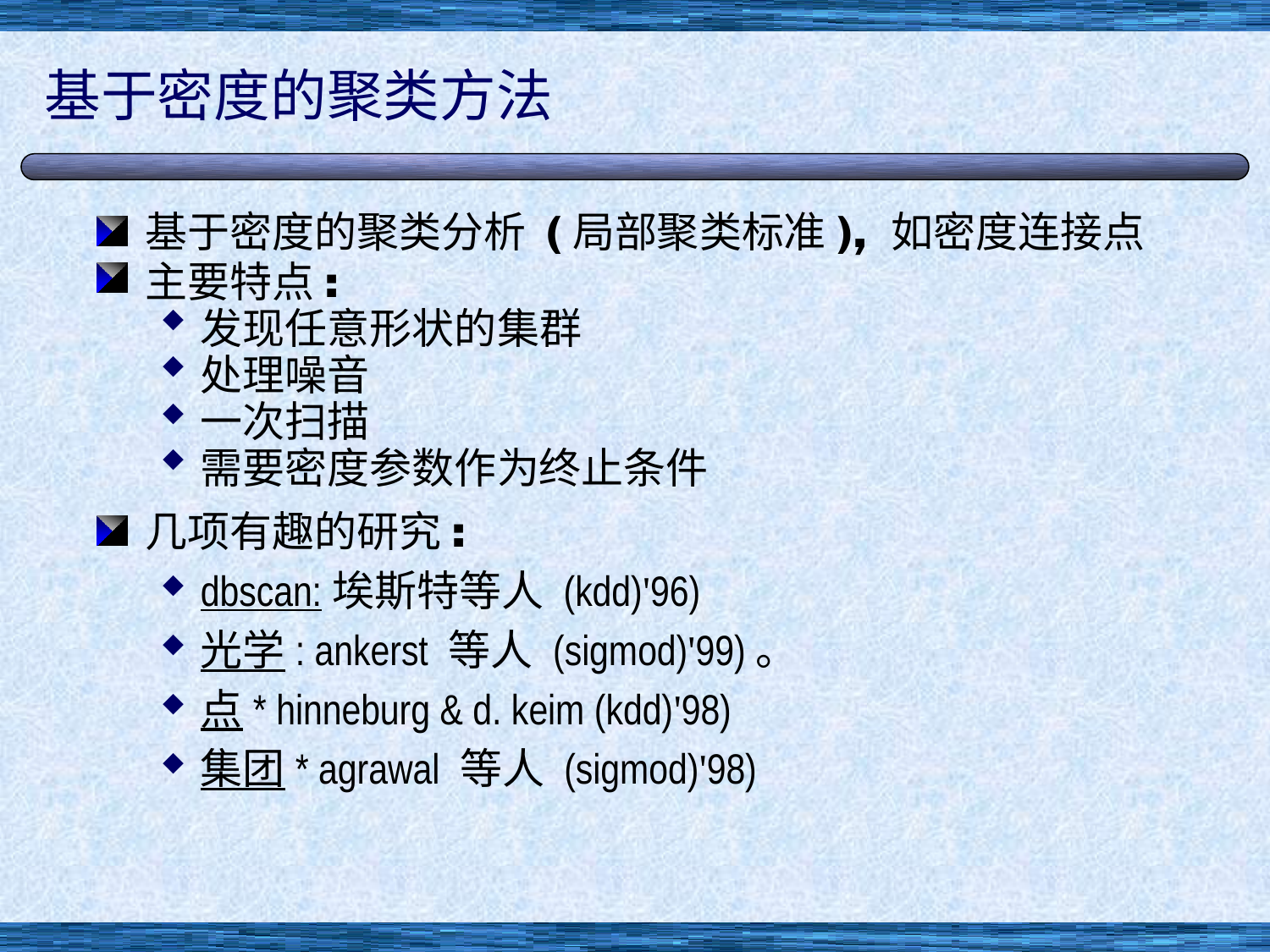

# 基于密度的聚类方法
基于密度的聚类分析 (局部聚类标准), 如密度连接点
主要特点:
发现任意形状的集群
处理噪音
一次扫描
需要密度参数作为终止条件
几项有趣的研究:
dbscan:埃斯特等人 (kdd)'96)
光学: ankerst 等人 (sigmod)'99)。
点* hinneburg & d. keim (kdd)'98)
集团* agrawal 等人 (sigmod)'98)